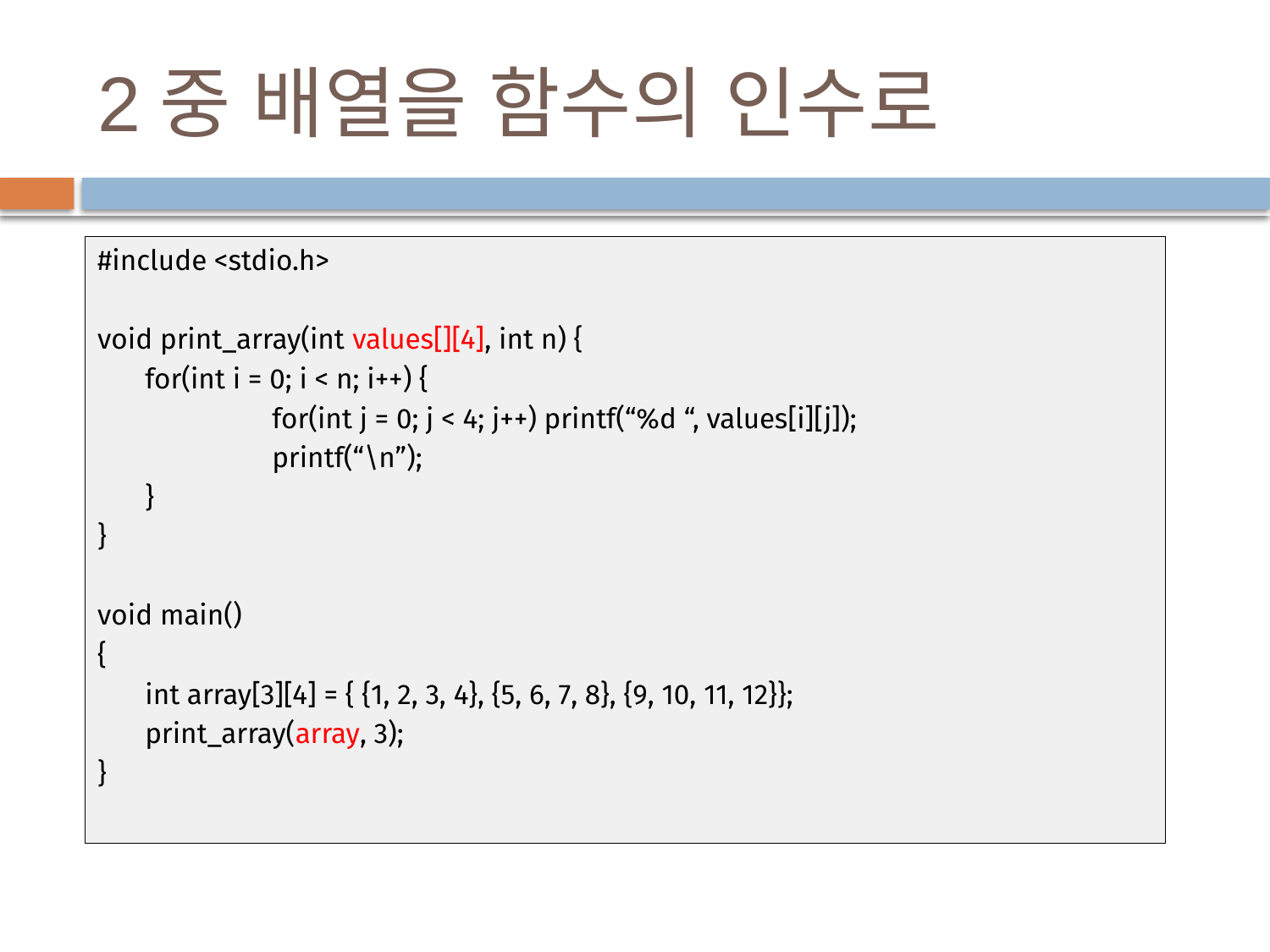

# 2중 배열을 함수의 인수로
#include <stdio.h>

void print_array(int values[][4], int n) {
	for(int i = 0; i < n; i++) {
		for(int j = 0; j < 4; j++) printf(“%d “, values[i][j]);
		printf(“\n”);
	}
}

void main()
{
	int array[3][4] = { {1, 2, 3, 4}, {5, 6, 7, 8}, {9, 10, 11, 12}};
	print_array(array, 3);
}